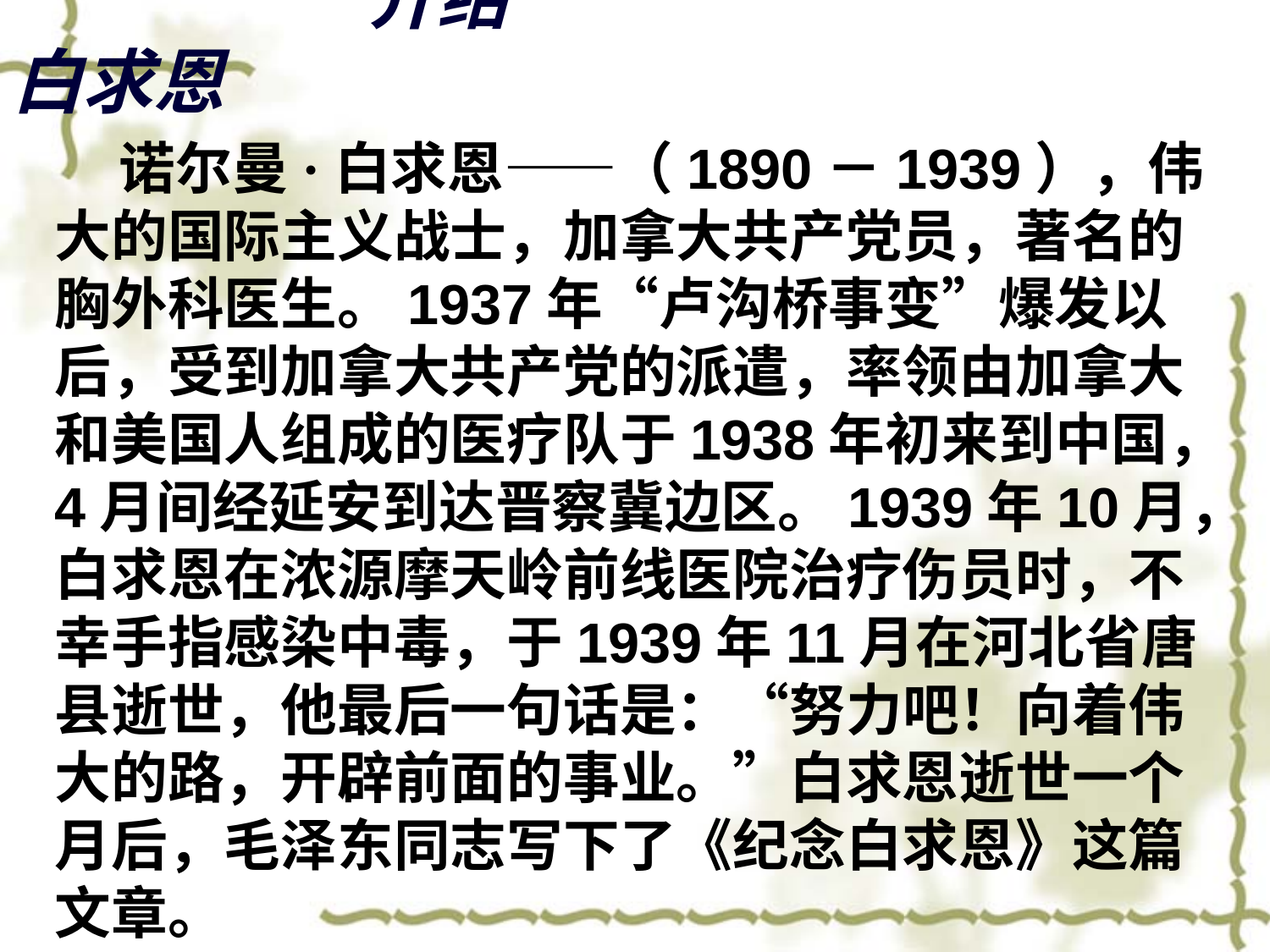

介绍白求恩
    诺尔曼·白求恩——（1890－1939），伟大的国际主义战士，加拿大共产党员，著名的胸外科医生。1937年“卢沟桥事变”爆发以后，受到加拿大共产党的派遣，率领由加拿大和美国人组成的医疗队于1938年初来到中国，4月间经延安到达晋察冀边区。1939年10月，白求恩在浓源摩天岭前线医院治疗伤员时，不幸手指感染中毒，于1939年11月在河北省唐县逝世，他最后一句话是：“努力吧！向着伟大的路，开辟前面的事业。”白求恩逝世一个月后，毛泽东同志写下了《纪念白求恩》这篇文章。